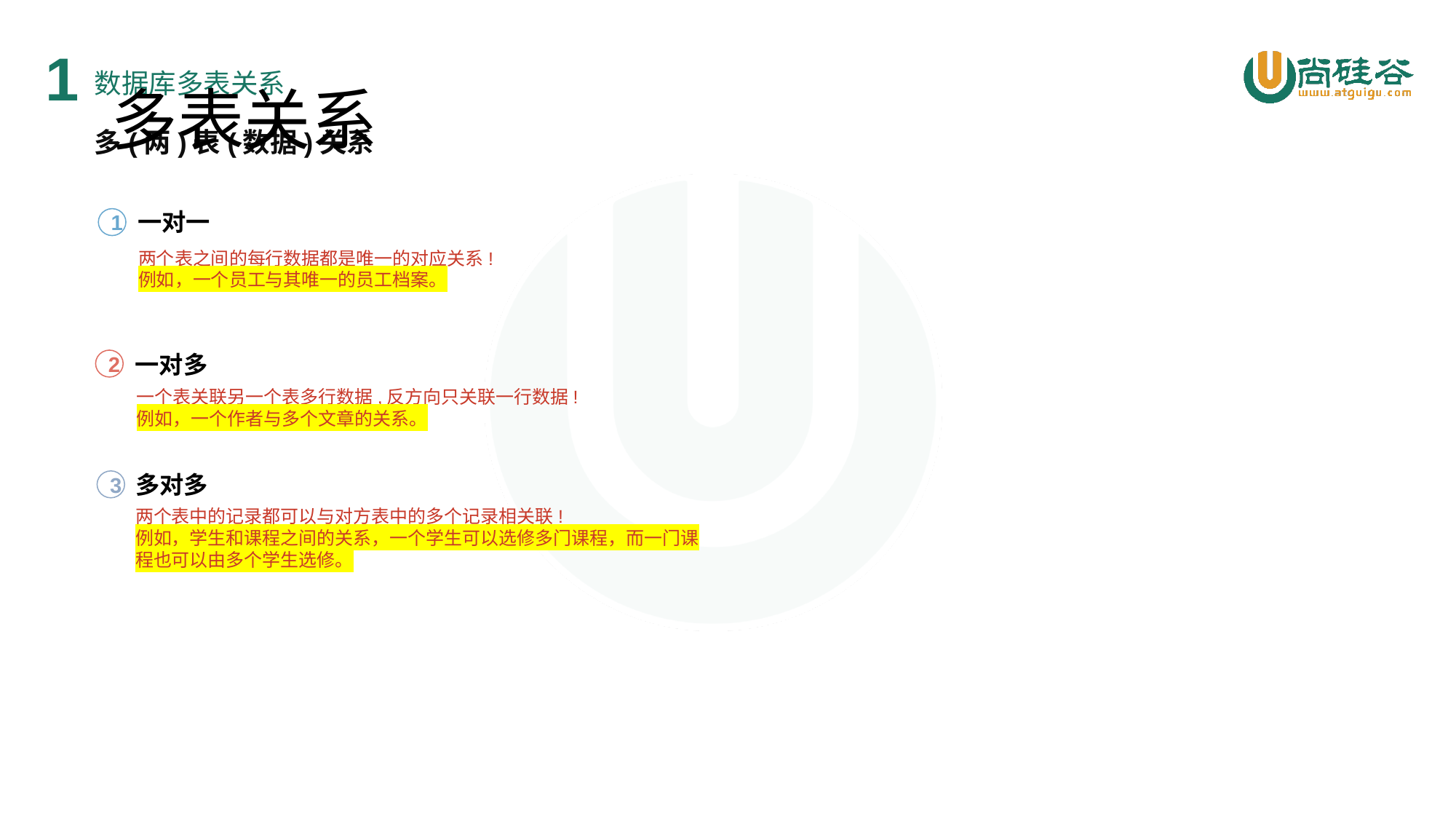

1
# 多表关系
数据库多表关系
多(两)表(数据)关系
一对一
1
两个表之间的每行数据都是唯一的对应关系!
例如，一个员工与其唯一的员工档案。
一对多
2
一个表关联另一个表多行数据,反方向只关联一行数据!
例如，一个作者与多个文章的关系。
多对多
3
两个表中的记录都可以与对方表中的多个记录相关联!
例如，学生和课程之间的关系，一个学生可以选修多门课程，而一门课程也可以由多个学生选修。